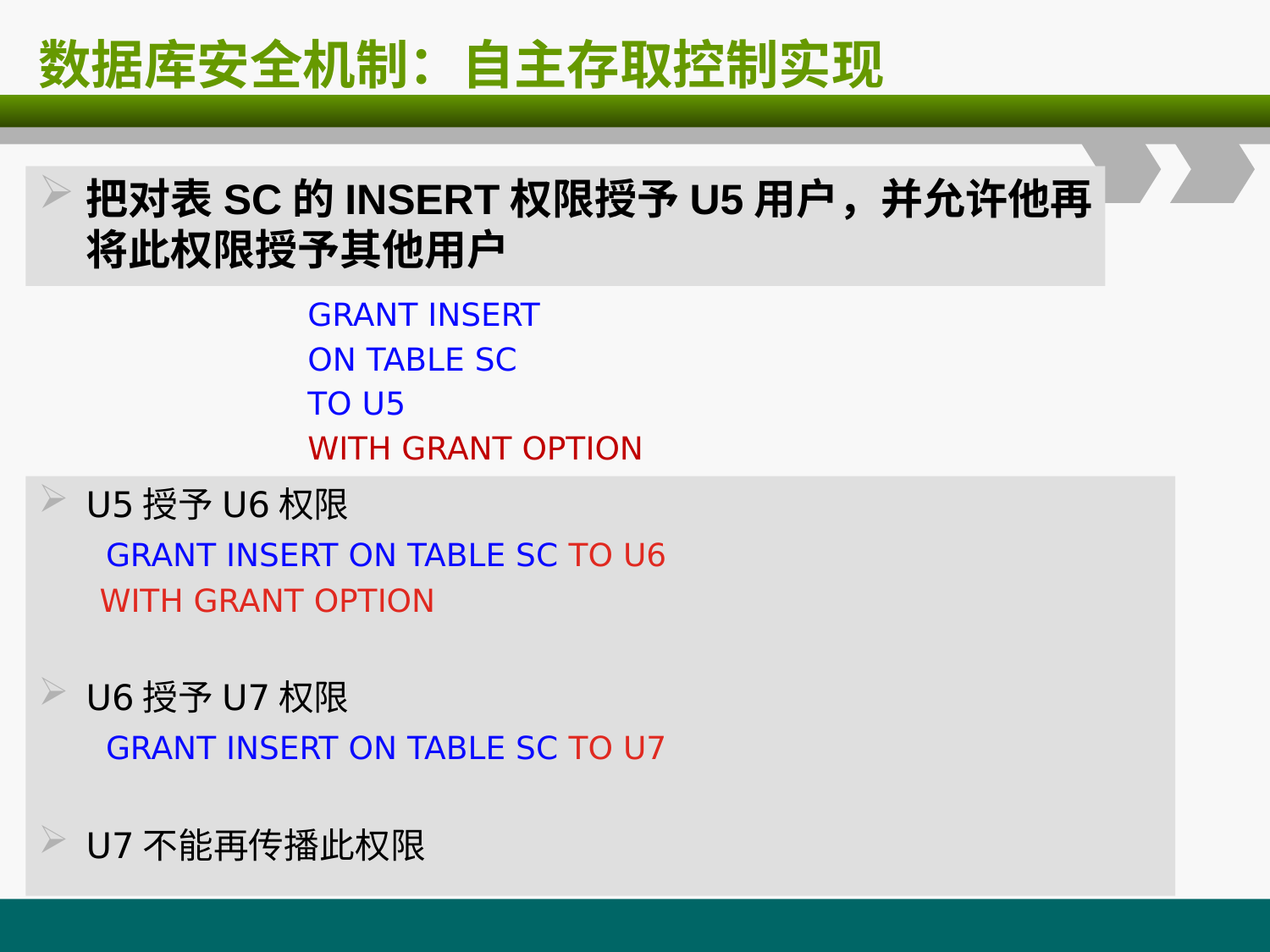

# 数据库安全机制：自主存取控制实现
把对表SC的INSERT权限授予U5用户，并允许他再将此权限授予其他用户
GRANT INSERT
ON TABLE SC
TO U5
WITH GRANT OPTION
U5授予U6权限
      GRANT INSERT ON TABLE SC TO U6
      WITH GRANT OPTION

U6授予U7权限
      GRANT INSERT ON TABLE SC TO U7

U7不能再传播此权限